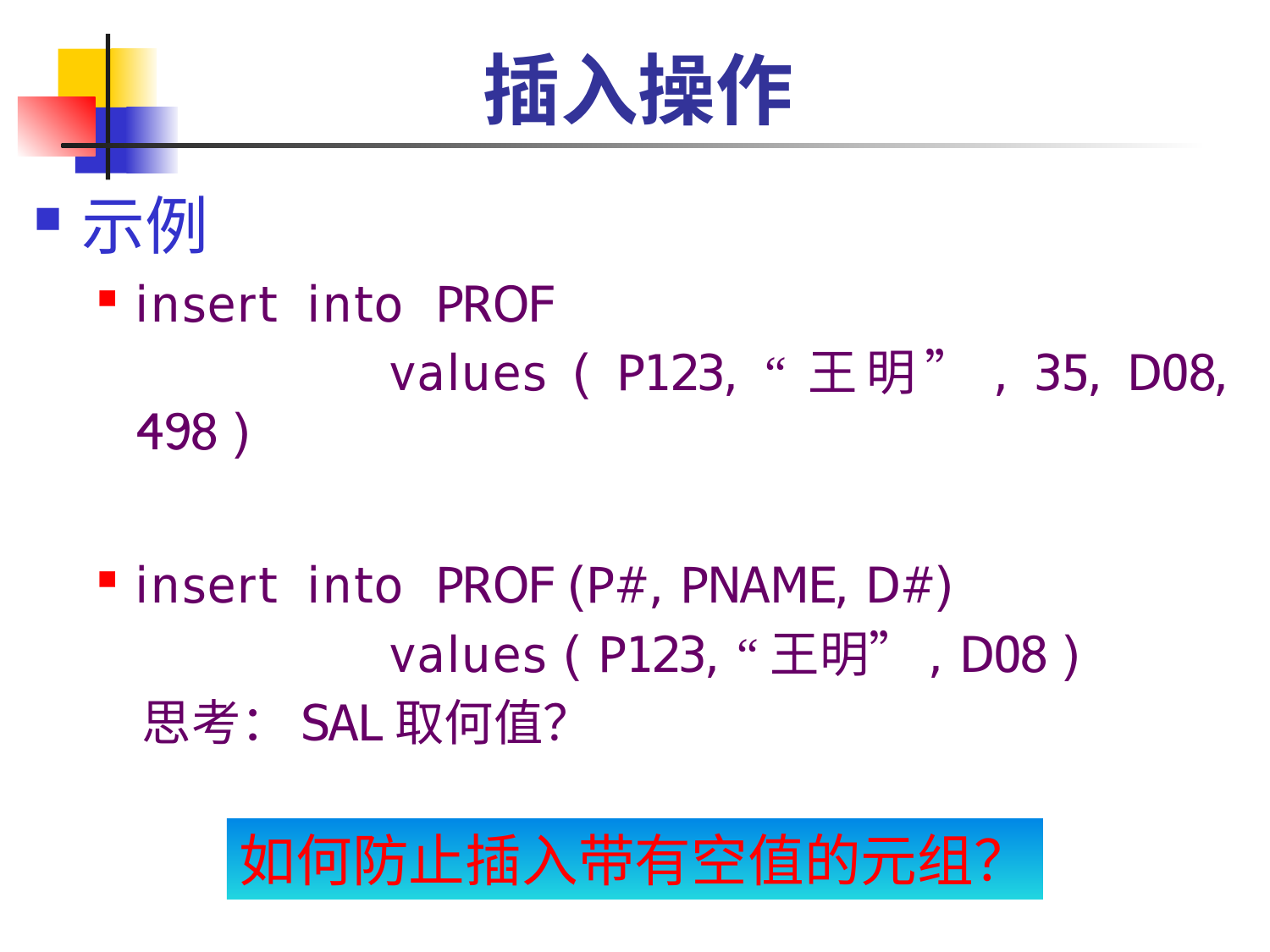

# 插入操作
示例
insert  into  PROF
			values ( P123, “王明”, 35, D08, 498 )

insert  into  PROF (P#, PNAME, D#)
			values ( P123, “王明”, D08 )
   思考：SAL取何值？
如何防止插入带有空值的元组？